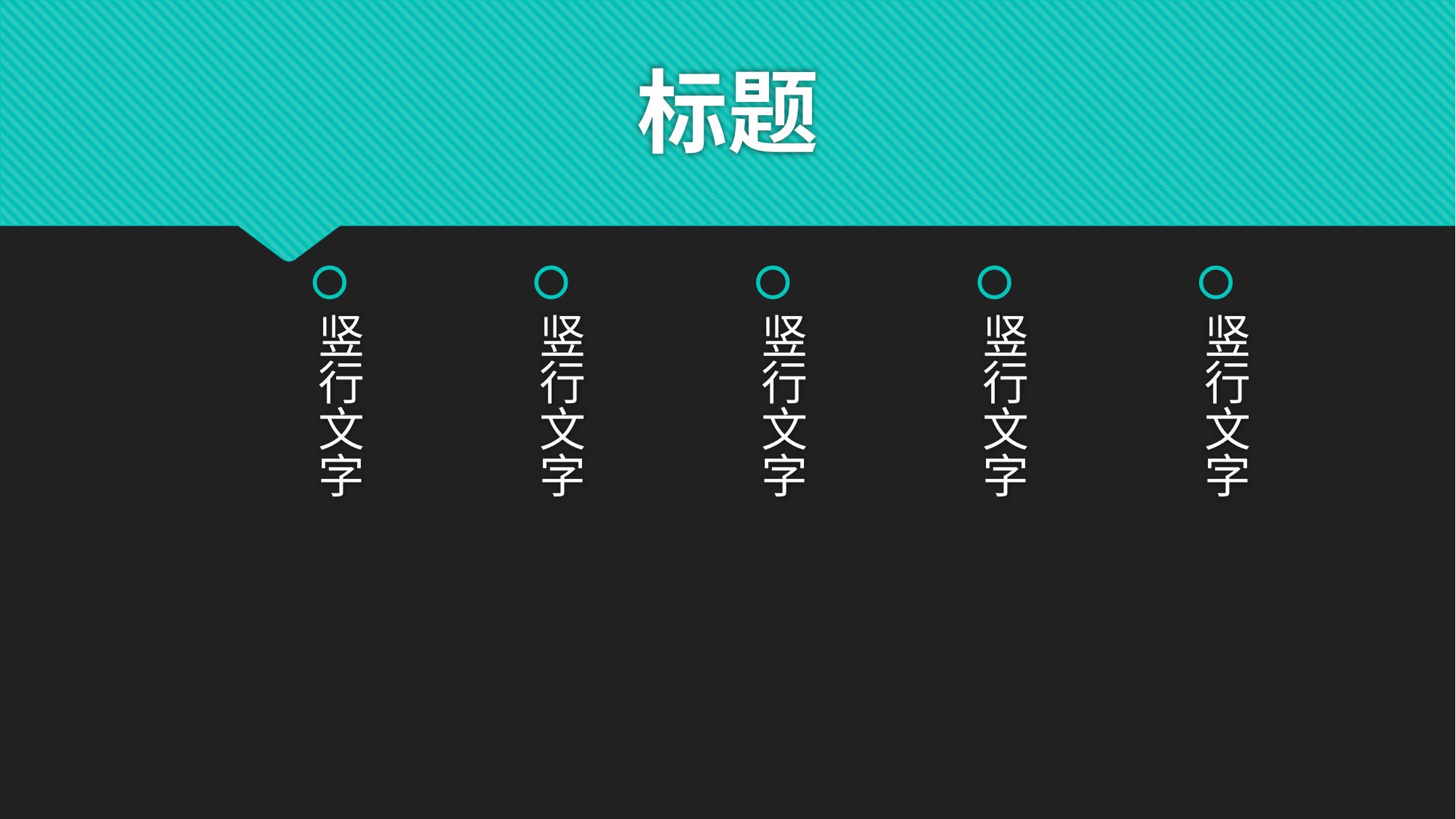

# 标题

竖行文字

竖行文字

竖行文字

竖行文字

竖行文字